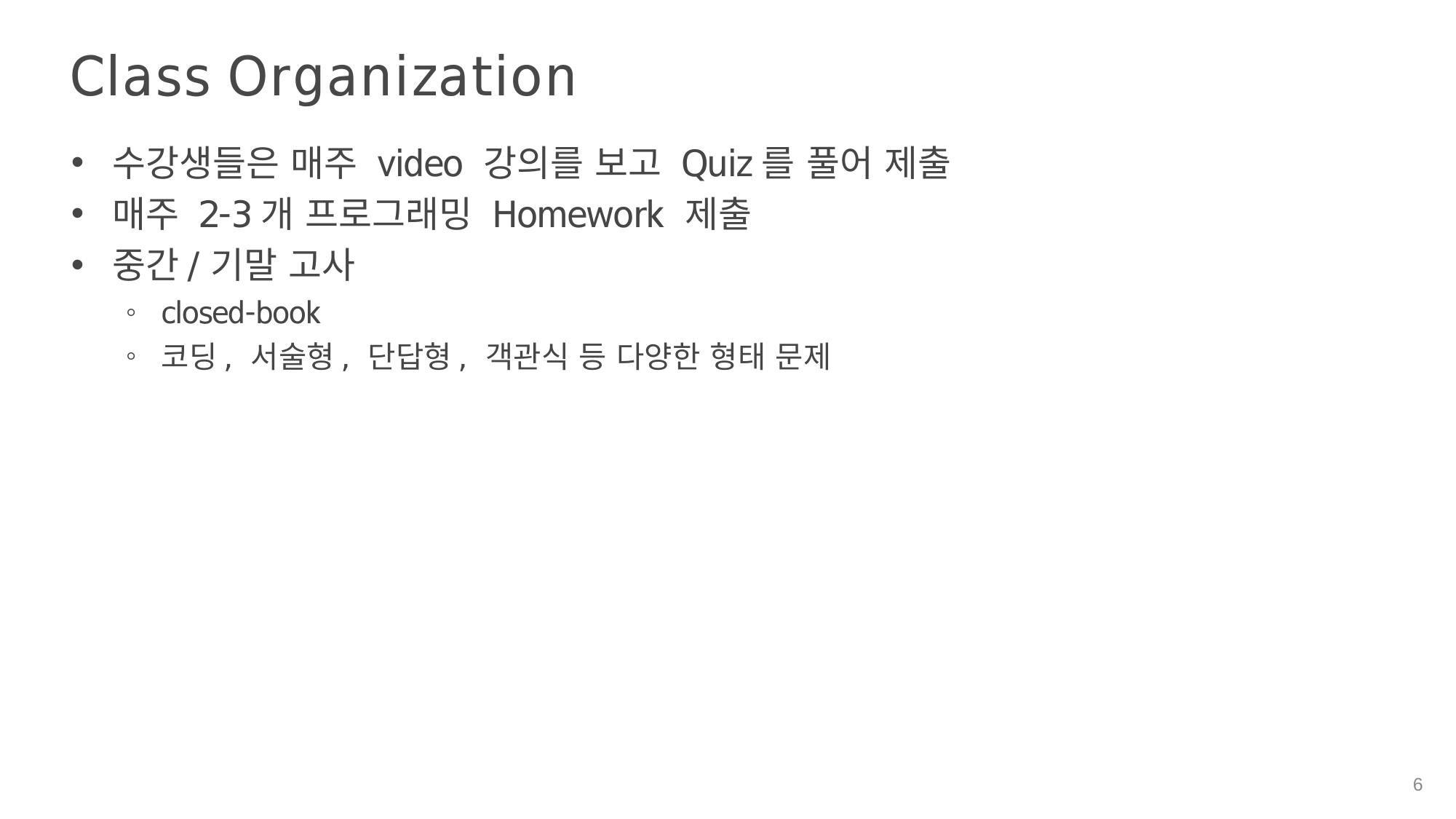

# Class Organization
수강생들은 매주 video 강의를 보고 Quiz를 풀어 제출
매주 2-3개 프로그래밍 Homework 제출
중간/기말 고사
closed-book
코딩, 서술형, 단답형, 객관식 등 다양한 형태 문제
6